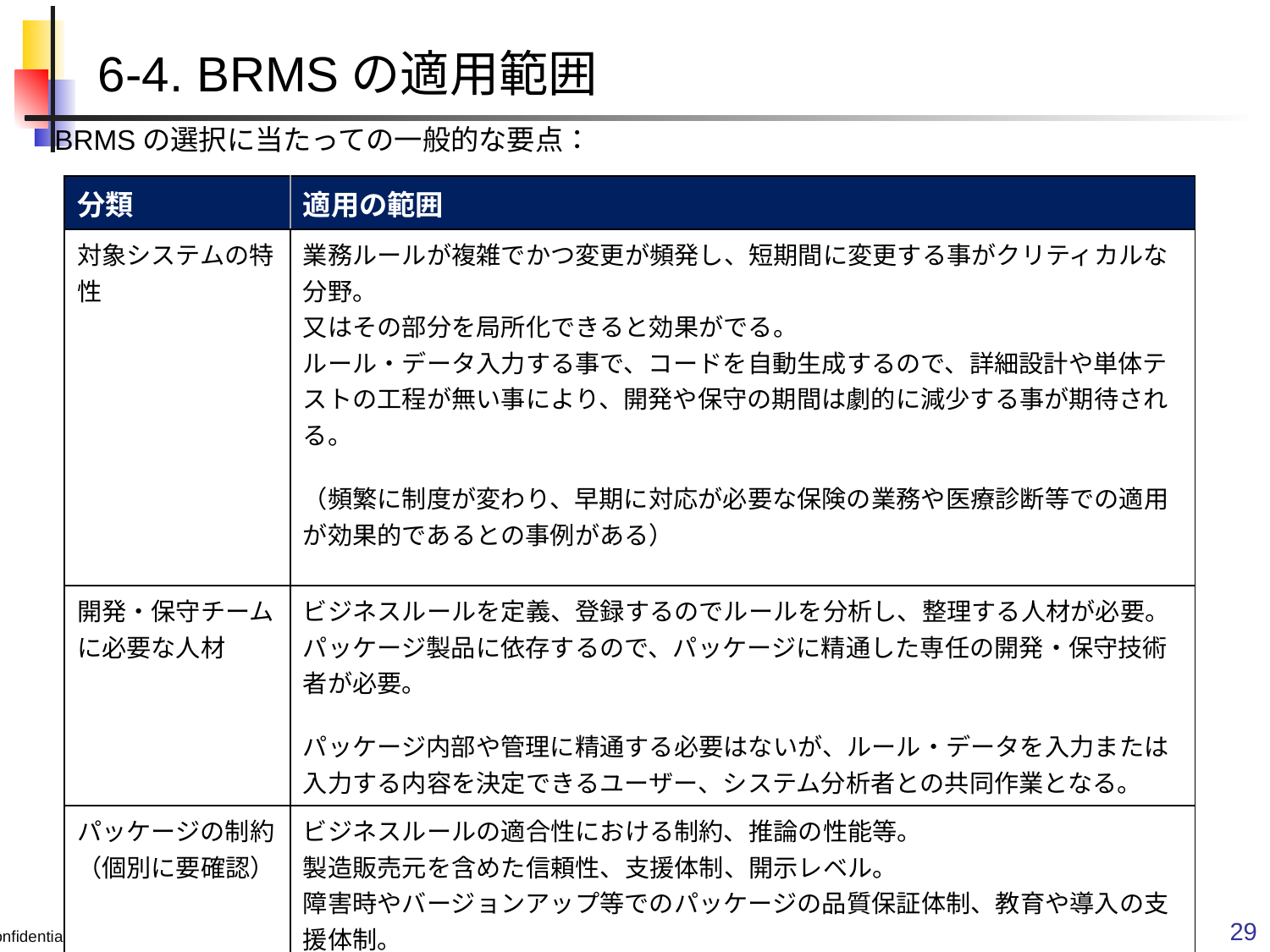

6-4. BRMSの適用範囲
BRMSの選択に当たっての一般的な要点：
| 分類 | 適用の範囲 |
| --- | --- |
| 対象システムの特性 | 業務ルールが複雑でかつ変更が頻発し、短期間に変更する事がクリティカルな分野。 又はその部分を局所化できると効果がでる。 ルール・データ入力する事で、コードを自動生成するので、詳細設計や単体テストの工程が無い事により、開発や保守の期間は劇的に減少する事が期待される。 （頻繁に制度が変わり、早期に対応が必要な保険の業務や医療診断等での適用が効果的であるとの事例がある） |
| 開発・保守チームに必要な人材 | ビジネスルールを定義、登録するのでルールを分析し、整理する人材が必要。 パッケージ製品に依存するので、パッケージに精通した専任の開発・保守技術者が必要。 パッケージ内部や管理に精通する必要はないが、ルール・データを入力または入力する内容を決定できるユーザー、システム分析者との共同作業となる。 |
| パッケージの制約 （個別に要確認） | ビジネスルールの適合性における制約、推論の性能等。 製造販売元を含めた信頼性、支援体制、開示レベル。　 障害時やバージョンアップ等でのパッケージの品質保証体制、教育や導入の支援体制。　 ほとんど海外メーカなので、ローカルなニーズへの対応に制約がある可能性多し。 |
| 追加機能の開発 | 外部の基幹システムとの連携、バッチ処理、パッケージではカバーしていない画面の処理は苦手であるケースが多い。　パッケージ毎に異なるので事前に制約を確かめておくことが必要。 |
| ビジネスルールの管理 | 暗黙知を可視化し、その影響、改善、変更の決定や履歴を管理するための仕組みを検討する事が望ましい。　（例：ルールマネージメントカウンシル） |